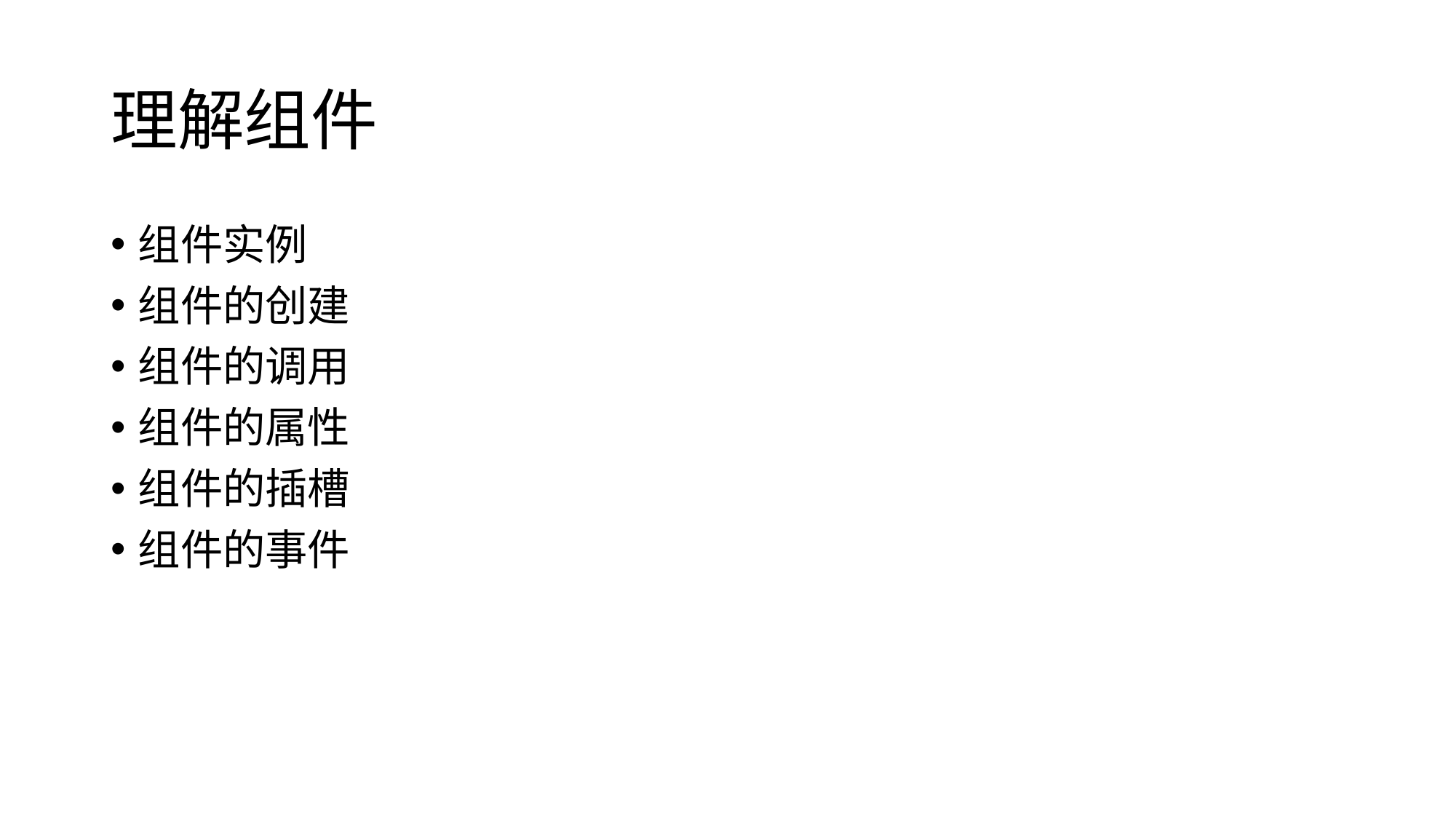

# 理解组件
组件实例
组件的创建
组件的调用
组件的属性
组件的插槽
组件的事件